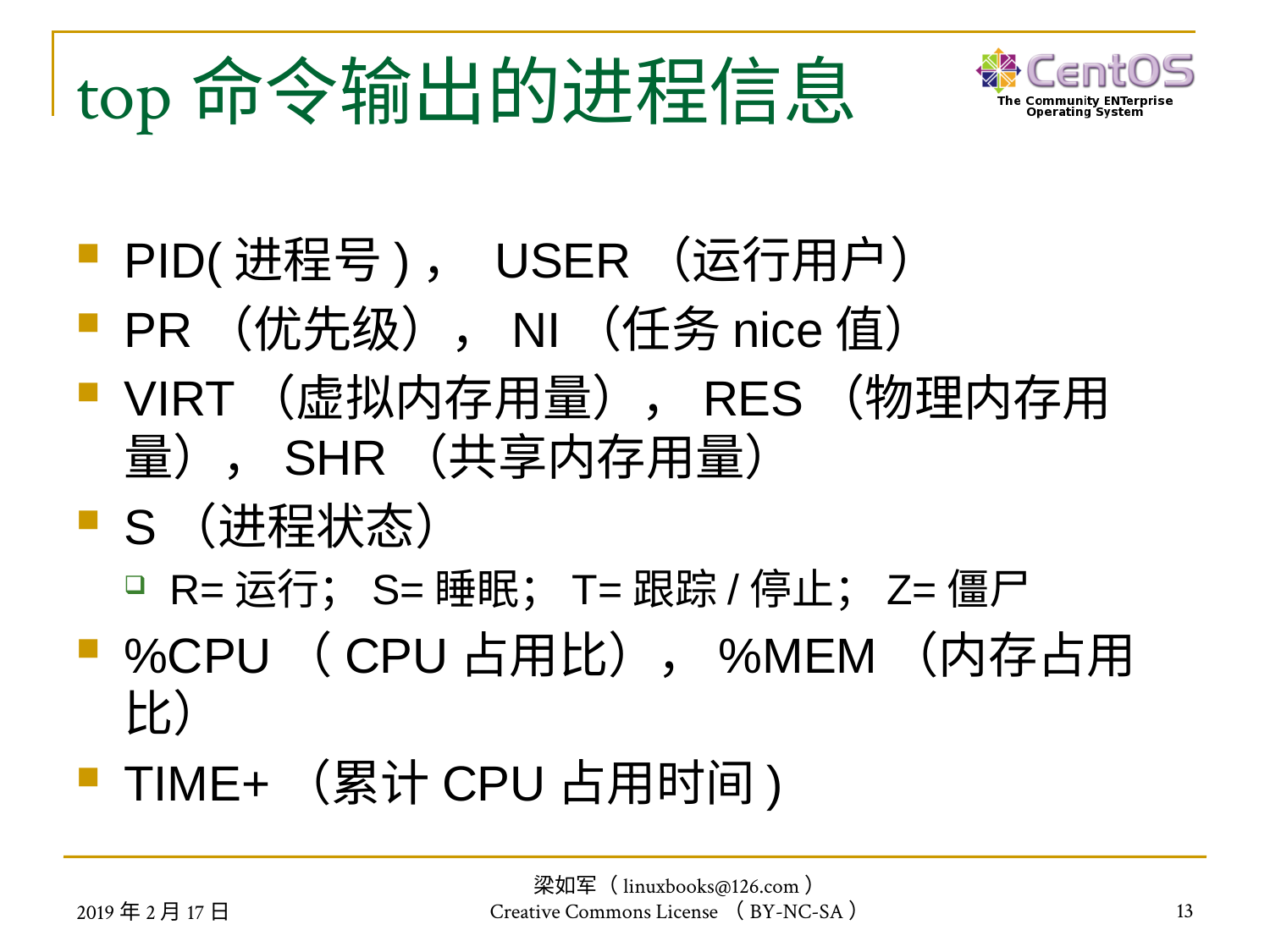

# top命令输出的进程信息
PID(进程号)， USER（运行用户）
PR（优先级），NI（任务nice值）
VIRT（虚拟内存用量），RES（物理内存用量），SHR（共享内存用量）
S（进程状态）
R=运行；S=睡眠；T=跟踪/停止；Z=僵尸
%CPU（CPU占用比），%MEM（内存占用比）
TIME+（累计CPU占用时间)
梁如军（linuxbooks@126.com）
Creative Commons License（BY-NC-SA）
2019年2月17日
13